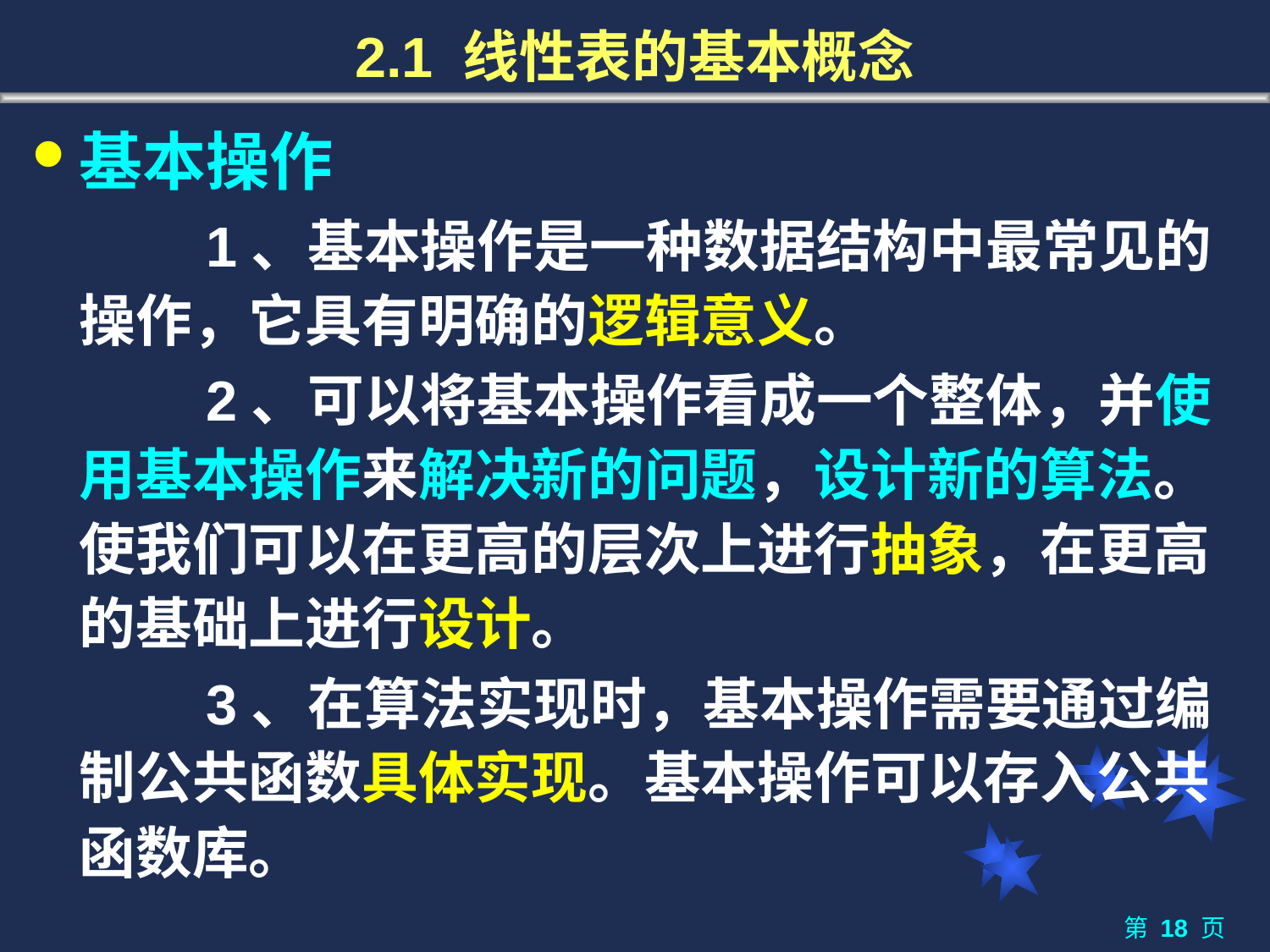

# 2.1 线性表的基本概念
基本操作
		1、基本操作是一种数据结构中最常见的操作，它具有明确的逻辑意义。
		2、可以将基本操作看成一个整体，并使用基本操作来解决新的问题，设计新的算法。使我们可以在更高的层次上进行抽象，在更高的基础上进行设计。
		3、在算法实现时，基本操作需要通过编制公共函数具体实现。基本操作可以存入公共函数库。
第 18 页